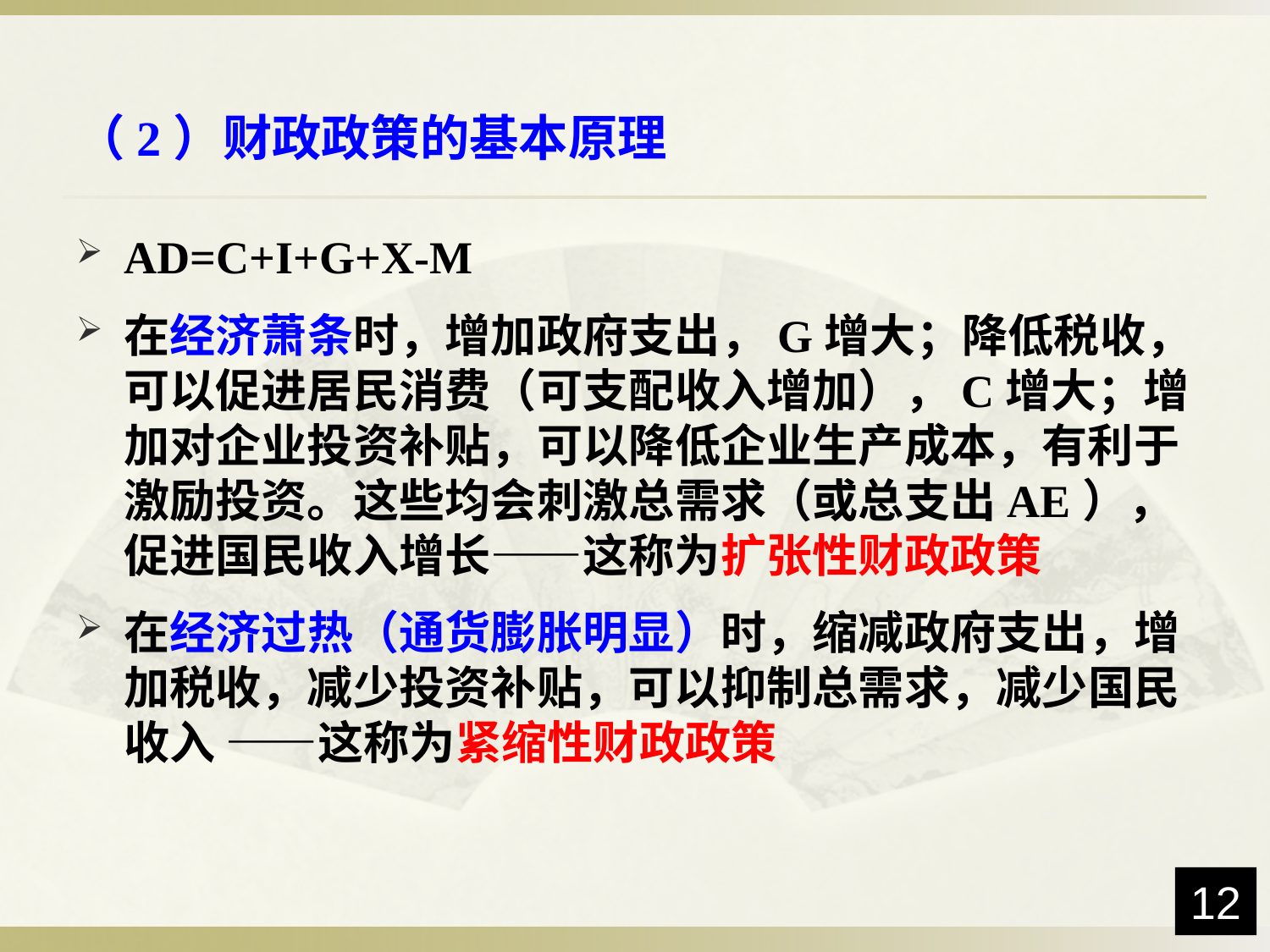

# （2）财政政策的基本原理
AD=C+I+G+X-M
在经济萧条时，增加政府支出，G增大；降低税收，可以促进居民消费（可支配收入增加），C增大；增加对企业投资补贴，可以降低企业生产成本，有利于激励投资。这些均会刺激总需求（或总支出AE），促进国民收入增长——这称为扩张性财政政策
在经济过热（通货膨胀明显）时，缩减政府支出，增加税收，减少投资补贴，可以抑制总需求，减少国民收入 ——这称为紧缩性财政政策
12